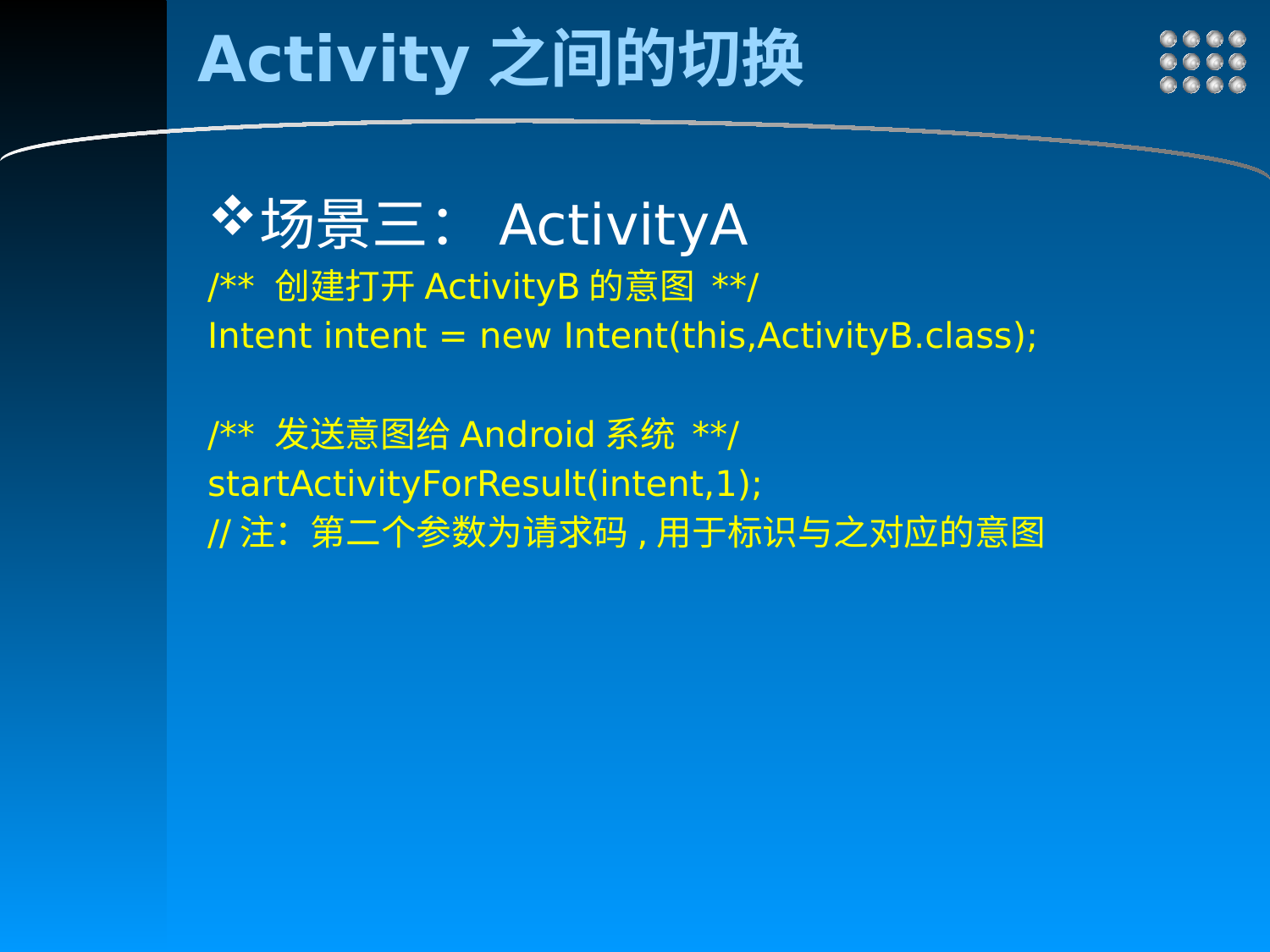

# Activity之间的切换
场景三：ActivityA
/** 创建打开ActivityB的意图 **/
Intent intent = new Intent(this,ActivityB.class);

/** 发送意图给Android系统 **/
startActivityForResult(intent,1);
//注：第二个参数为请求码,用于标识与之对应的意图